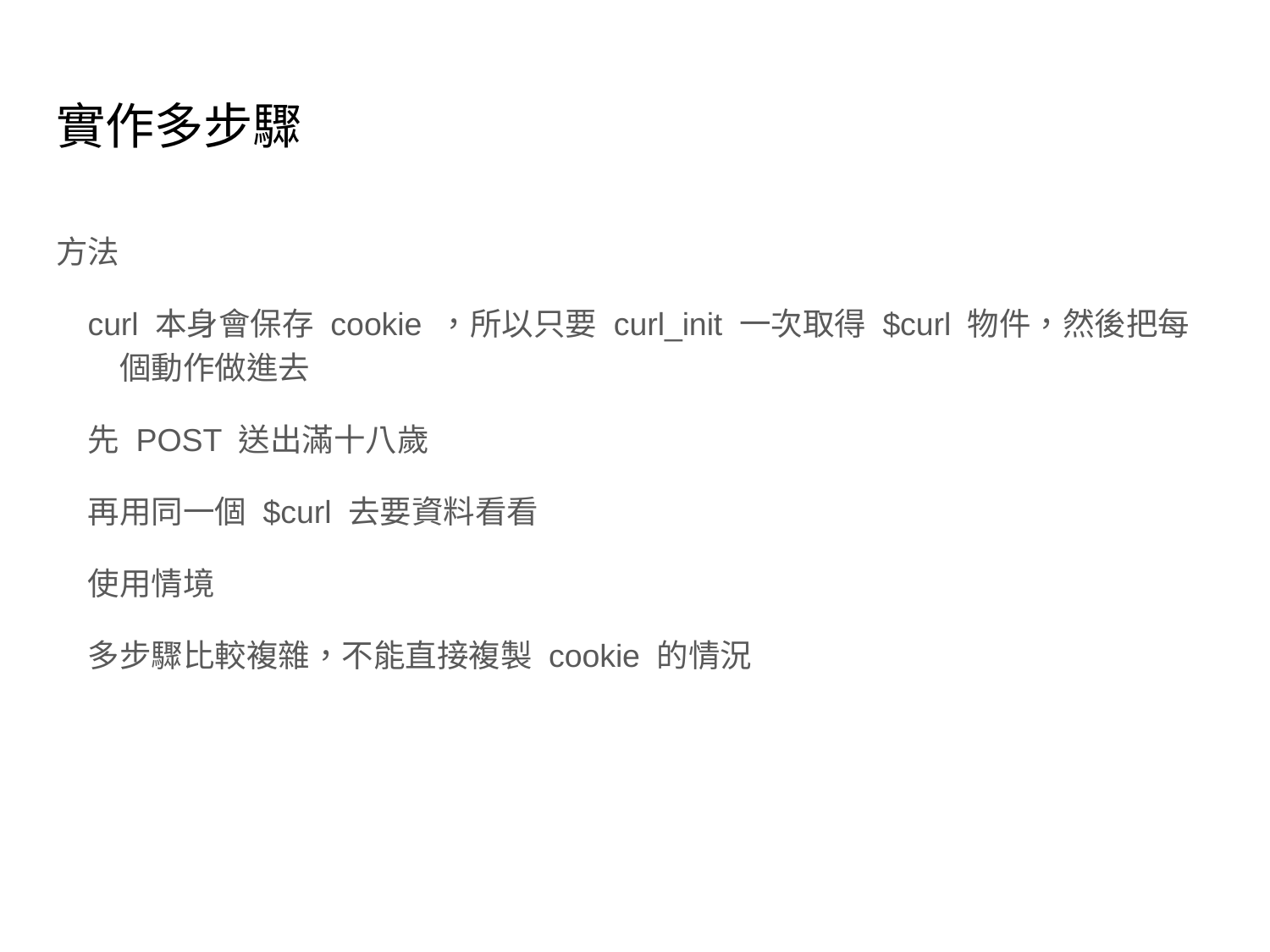

# 實作多步驟
方法
curl 本身會保存 cookie ，所以只要 curl_init 一次取得 $curl 物件，然後把每個動作做進去
先 POST 送出滿十八歲
再用同一個 $curl 去要資料看看
使用情境
多步驟比較複雜，不能直接複製 cookie 的情況